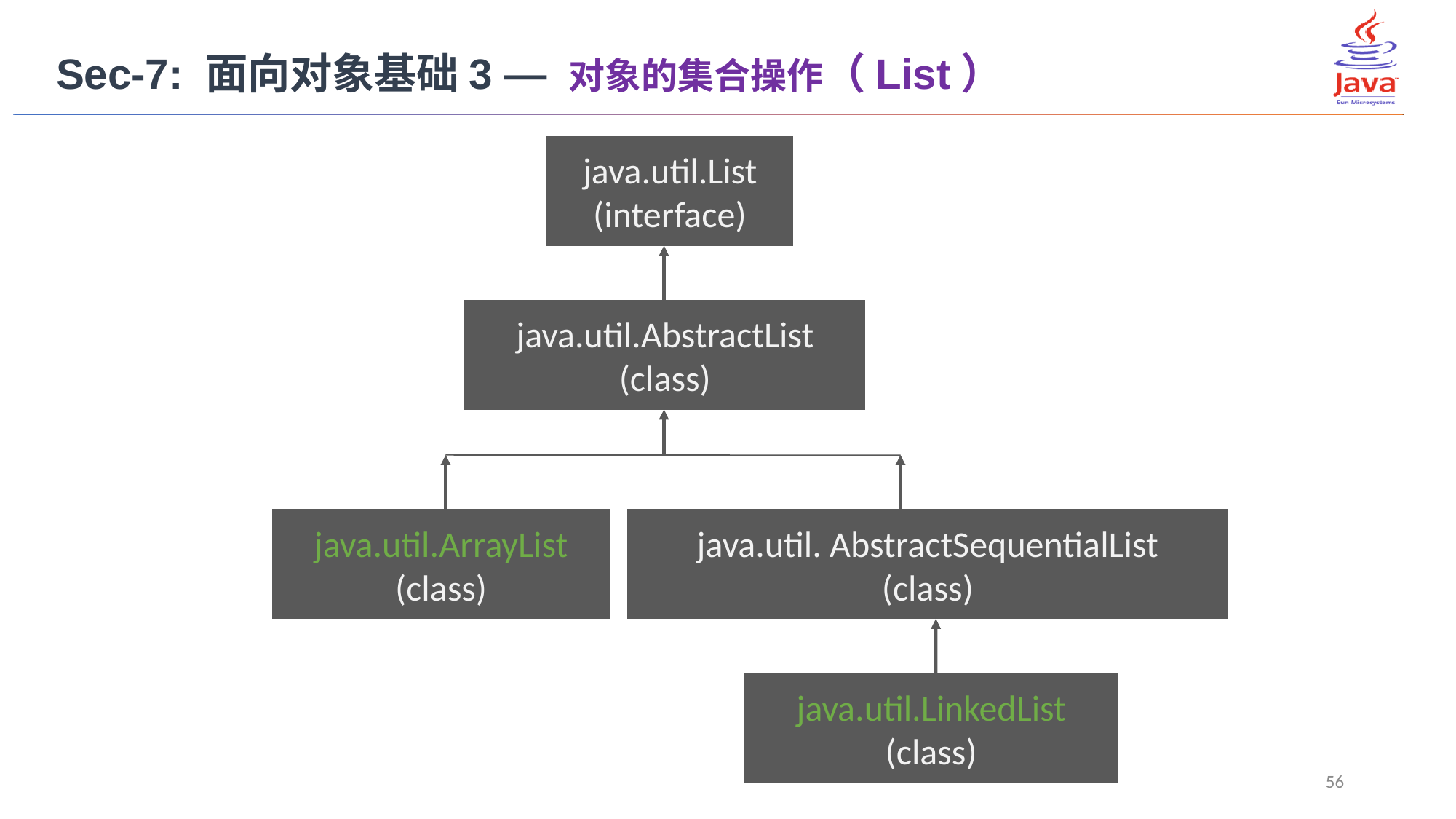

Sec-7: 面向对象基础3 — 对象的集合操作（List）
java.util.List
(interface)

java.util.AbstractList
(class)

java.util.ArrayList
(class)
java.util. AbstractSequentialList
(class)

java.util.LinkedList
(class)
56